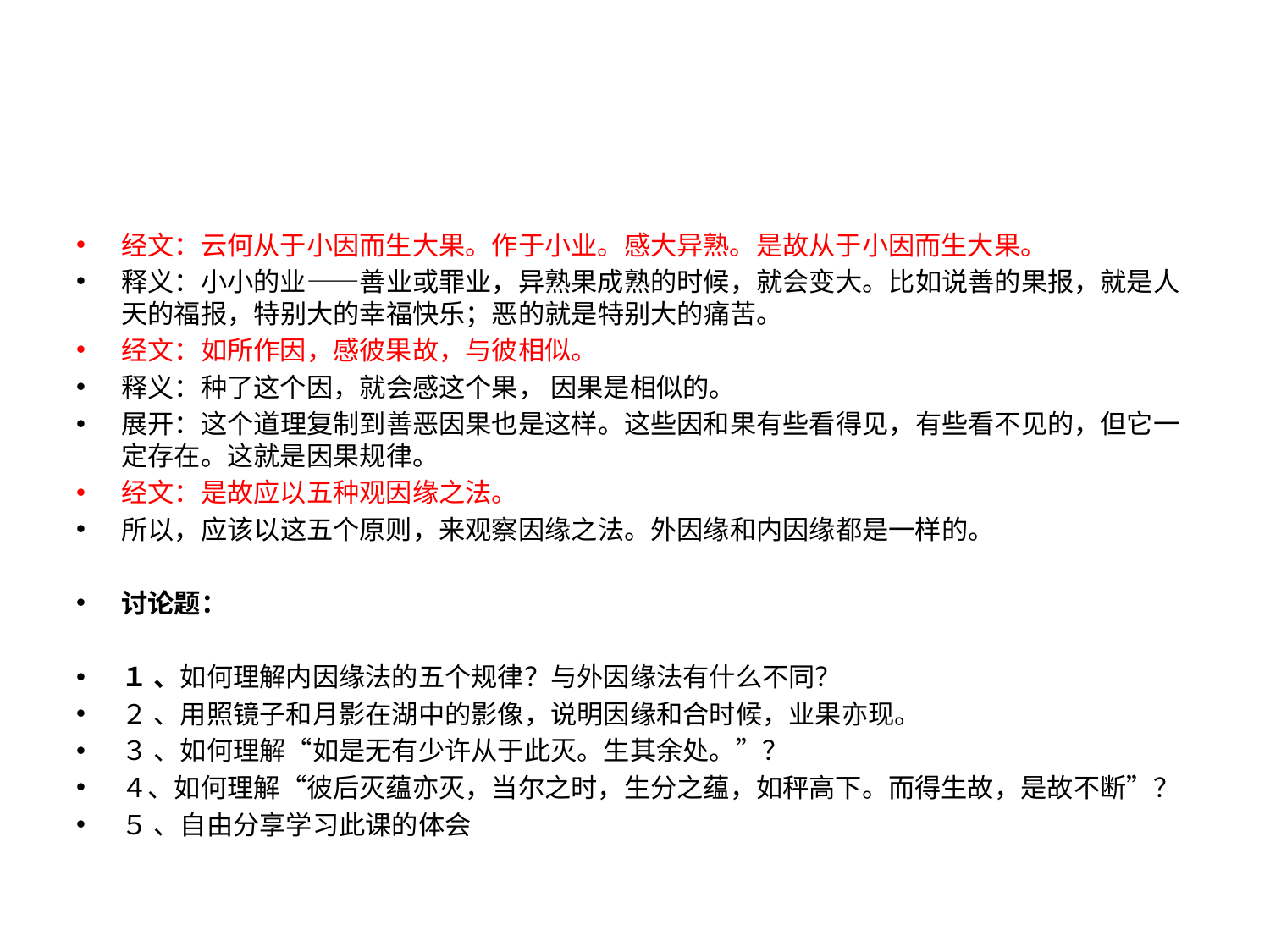

#
经文：云何从于小因而生大果。作于小业。感大异熟。是故从于小因而生大果。
释义：小小的业——善业或罪业，异熟果成熟的时候，就会变大。比如说善的果报，就是人天的福报，特别大的幸福快乐；恶的就是特别大的痛苦。
经文：如所作因，感彼果故，与彼相似。
释义：种了这个因，就会感这个果， 因果是相似的。
展开：这个道理复制到善恶因果也是这样。这些因和果有些看得见，有些看不见的，但它一定存在。这就是因果规律。
经文：是故应以五种观因缘之法。
所以，应该以这五个原则，来观察因缘之法。外因缘和内因缘都是一样的。

讨论题：

１ 、如何理解内因缘法的五个规律？与外因缘法有什么不同？
２ 、用照镜子和月影在湖中的影像，说明因缘和合时候，业果亦现。
３ 、如何理解“如是无有少许从于此灭。生其余处。”？
４、如何理解“彼后灭蕴亦灭，当尔之时，生分之蕴，如秤高下。而得生故，是故不断”？
５ 、自由分享学习此课的体会